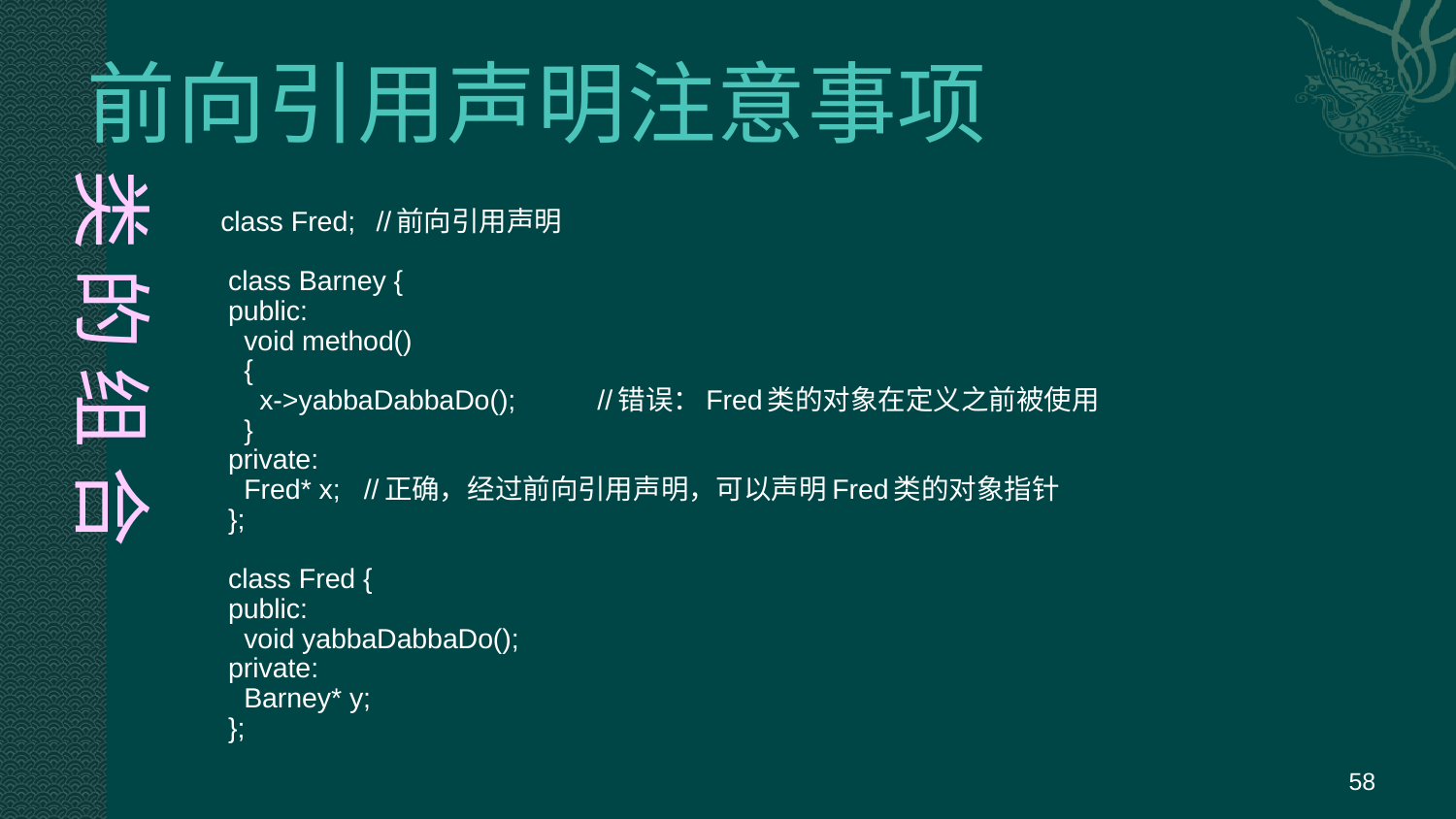

# 前向引用声明注意事项
类 的 组 合
class Fred;	//前向引用声明

 class Barney {
 public:
   void method()
   {
     x->yabbaDabbaDo();	//错误：Fred类的对象在定义之前被使用
   }
 private:
   Fred* x;   //正确，经过前向引用声明，可以声明Fred类的对象指针
 };

 class Fred {
 public:
   void yabbaDabbaDo();
 private:
   Barney* y;
 };
58